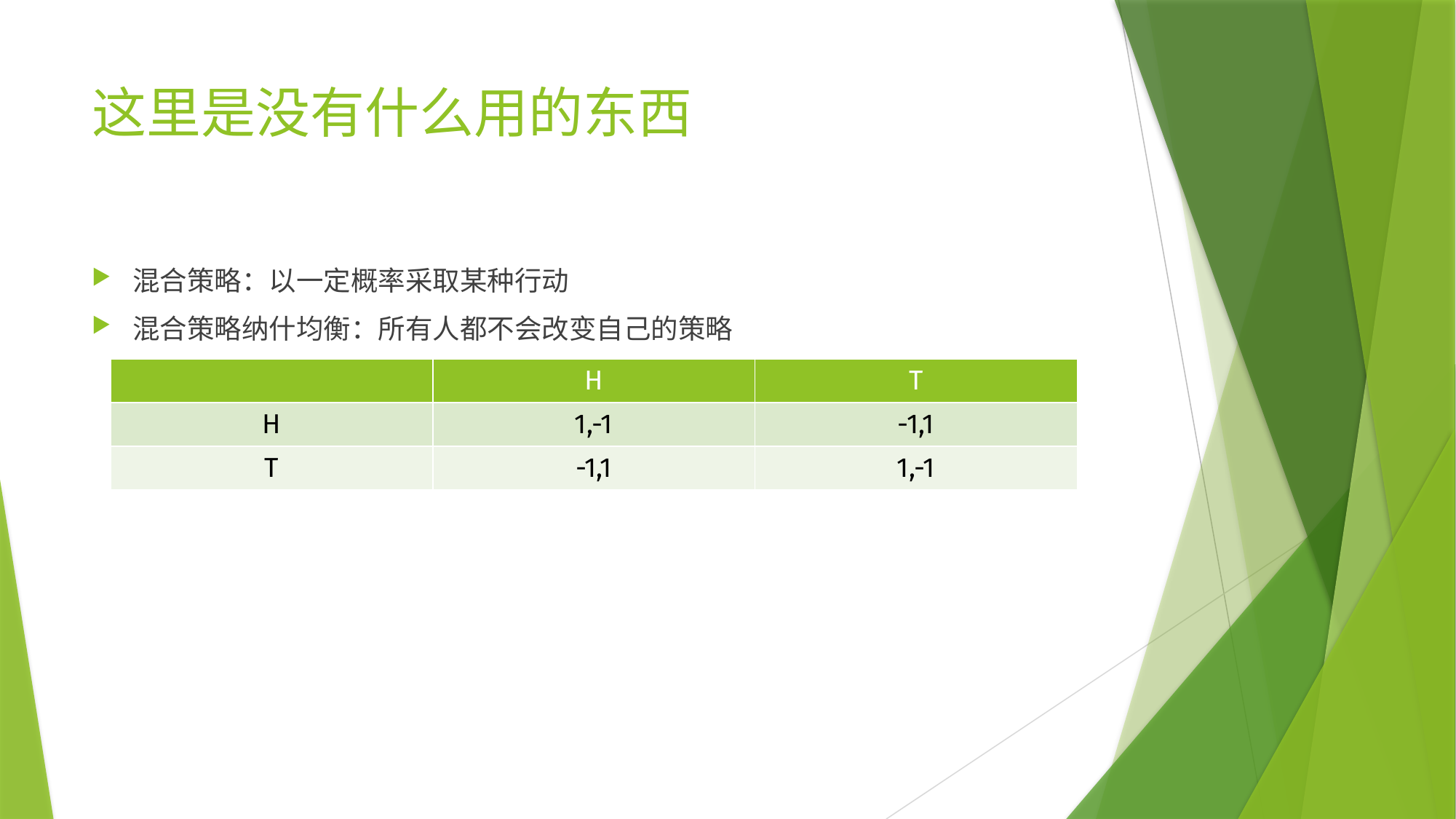

# 这里是没有什么用的东西
混合策略：以一定概率采取某种行动
混合策略纳什均衡：所有人都不会改变自己的策略
|  | H | T |
| --- | --- | --- |
| H | 1,-1 | -1,1 |
| T | -1,1 | 1,-1 |